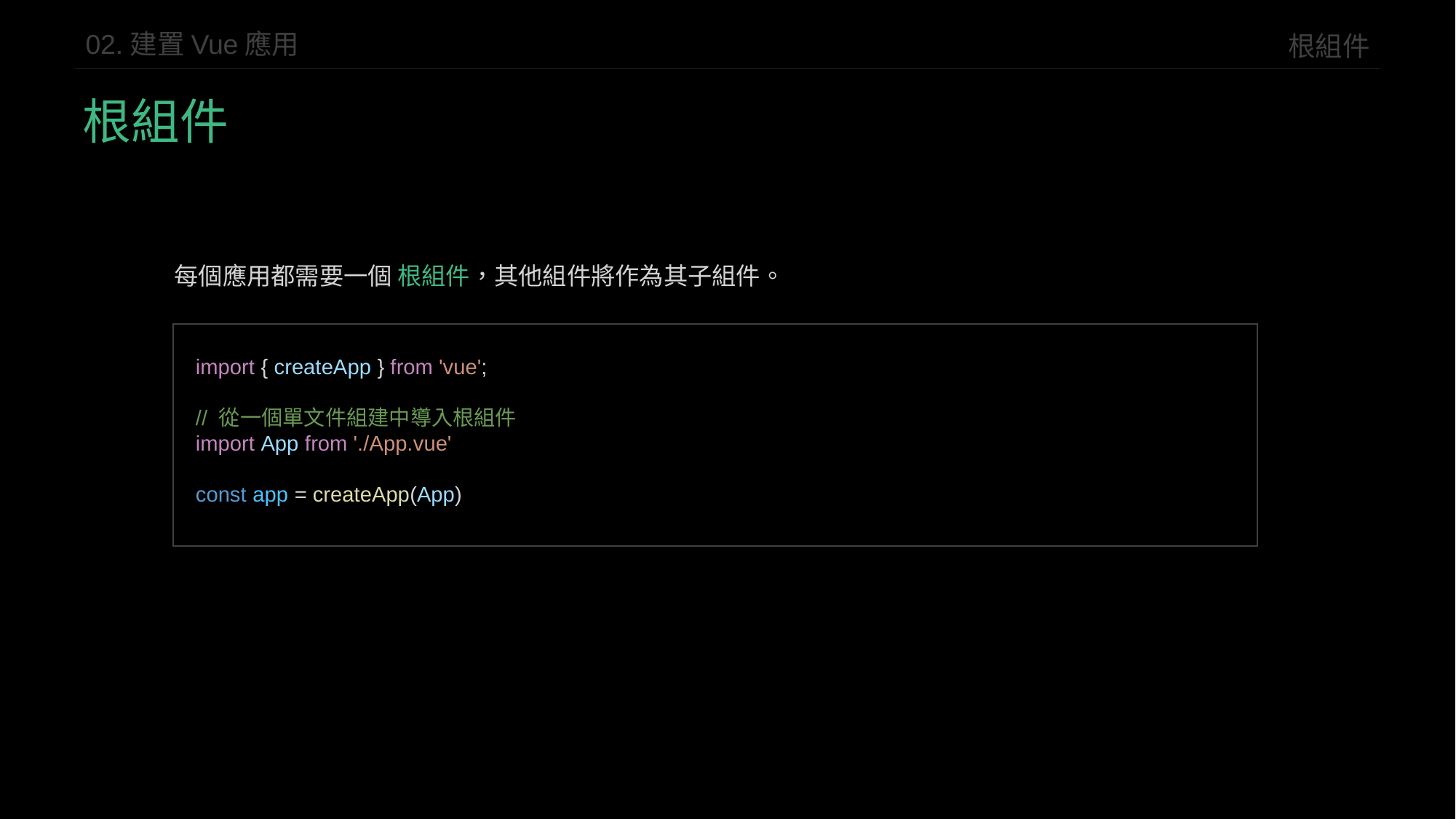

根組件
02.建置Vue應用
根組件
每個應用都需要一個 根組件，其他組件將作為其子組件。

import { createApp } from 'vue';
// 從一個單文件組建中導入根組件
import App from './App.vue'
const app = createApp(App)